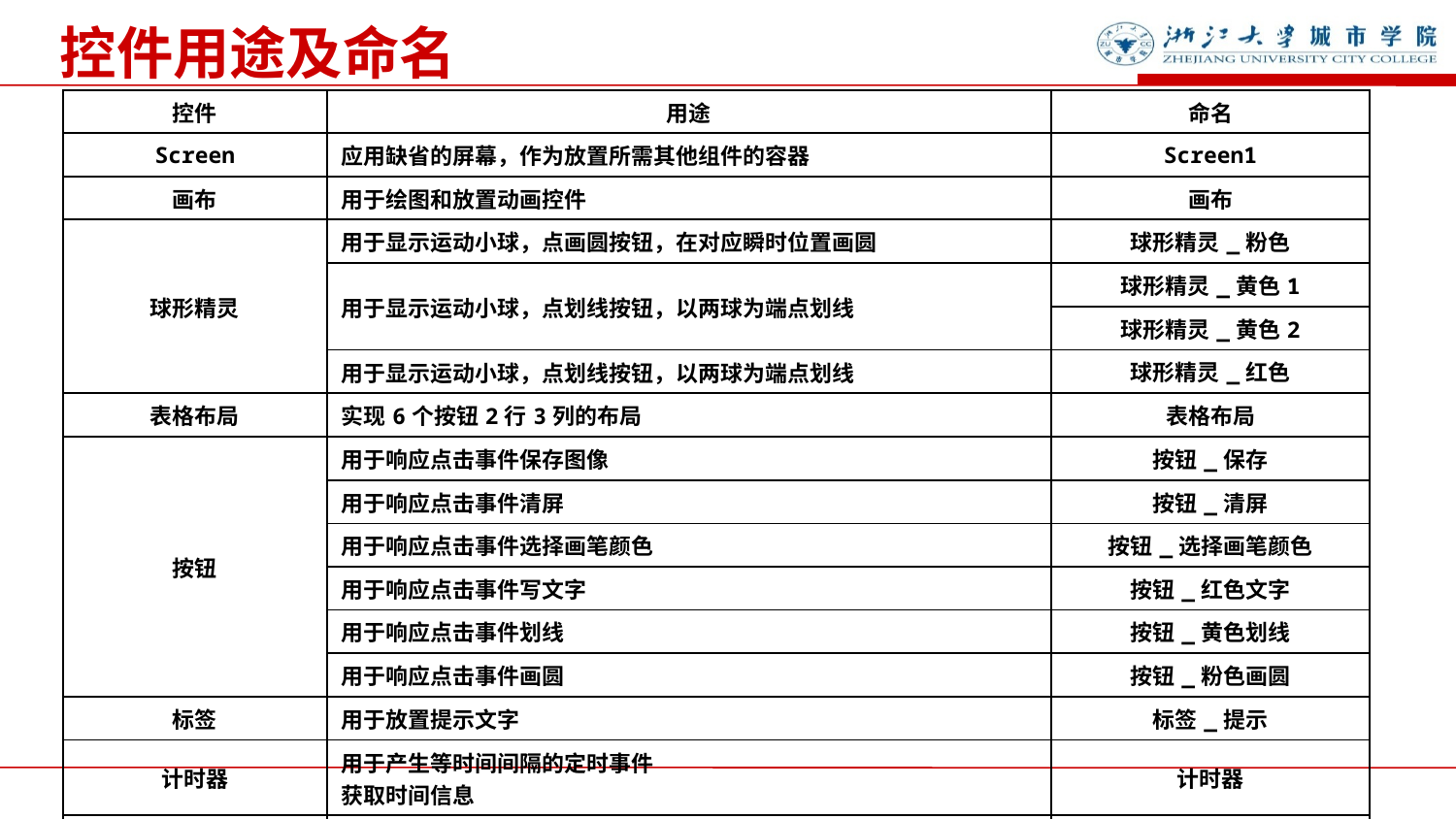

控件用途及命名
| 控件 | 用途 | 命名 |
| --- | --- | --- |
| Screen | 应用缺省的屏幕，作为放置所需其他组件的容器 | Screen1 |
| 画布 | 用于绘图和放置动画控件 | 画布 |
| 球形精灵 | 用于显示运动小球，点画圆按钮，在对应瞬时位置画圆 | 球形精灵\_粉色 |
|  | 用于显示运动小球，点划线按钮，以两球为端点划线 | 球形精灵\_黄色1 |
|  |  | 球形精灵\_黄色2 |
|  | 用于显示运动小球，点划线按钮，以两球为端点划线 | 球形精灵\_红色 |
| 表格布局 | 实现6个按钮2行3列的布局 | 表格布局 |
| 按钮 | 用于响应点击事件保存图像 | 按钮\_保存 |
|  | 用于响应点击事件清屏 | 按钮\_清屏 |
|  | 用于响应点击事件选择画笔颜色 | 按钮\_选择画笔颜色 |
|  | 用于响应点击事件写文字 | 按钮\_红色文字 |
|  | 用于响应点击事件划线 | 按钮\_黄色划线 |
|  | 用于响应点击事件画圆 | 按钮\_粉色画圆 |
| 标签 | 用于放置提示文字 | 标签\_提示 |
| 计时器 | 用于产生等时间间隔的定时事件 获取时间信息 | 计时器 |
| 对话框 | 用于产生保存图像成功的提示信息 | 对话框 |
| 音效 | 用于播放触控屏幕的音效声音 | 音效\_安安 |